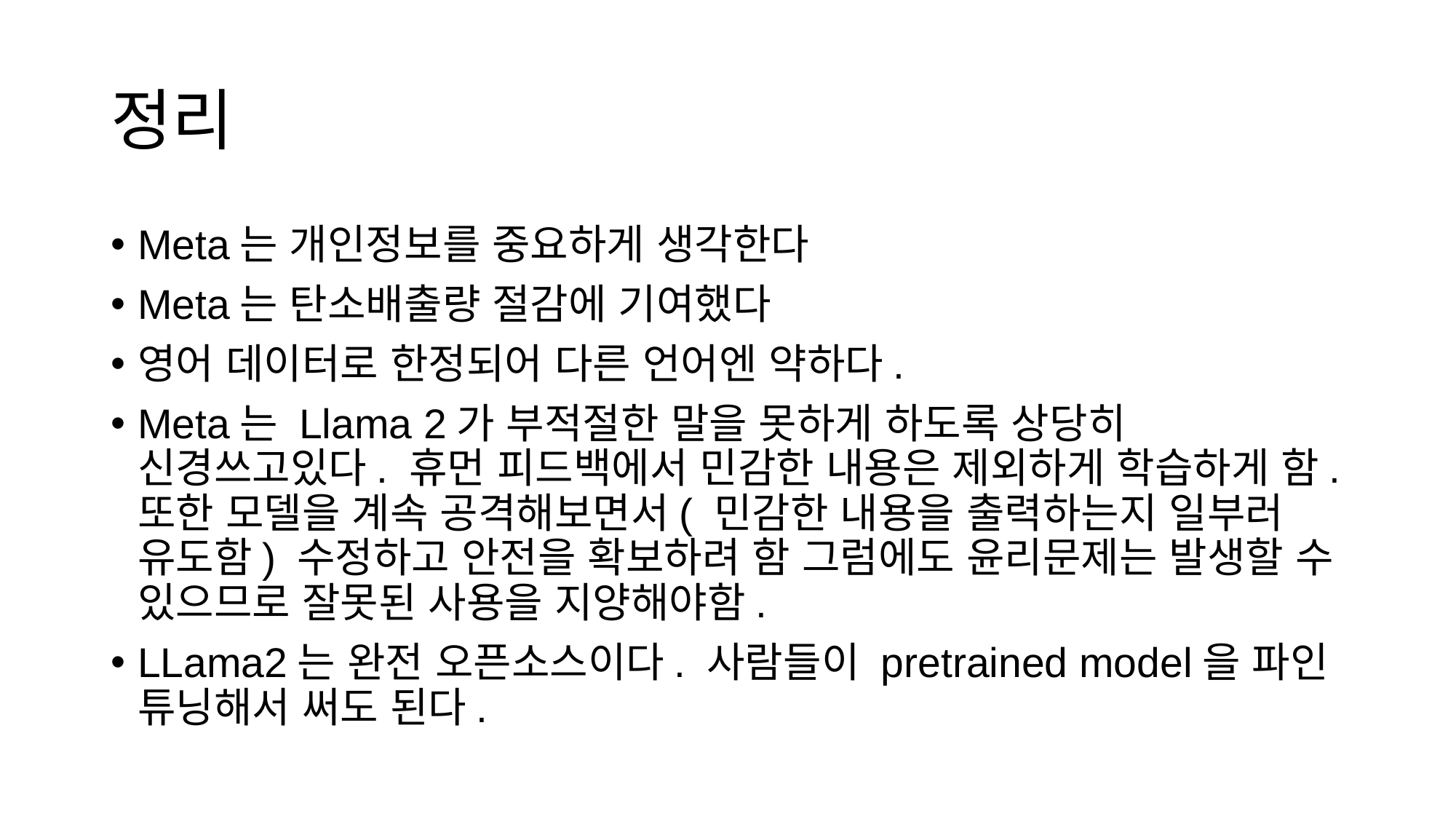

# 정리
Meta는 개인정보를 중요하게 생각한다
Meta는 탄소배출량 절감에 기여했다
영어 데이터로 한정되어 다른 언어엔 약하다.
Meta는 Llama 2가 부적절한 말을 못하게 하도록 상당히 신경쓰고있다. 휴먼 피드백에서 민감한 내용은 제외하게 학습하게 함. 또한 모델을 계속 공격해보면서( 민감한 내용을 출력하는지 일부러 유도함) 수정하고 안전을 확보하려 함 그럼에도 윤리문제는 발생할 수 있으므로 잘못된 사용을 지양해야함.
LLama2는 완전 오픈소스이다. 사람들이 pretrained model을 파인 튜닝해서 써도 된다.